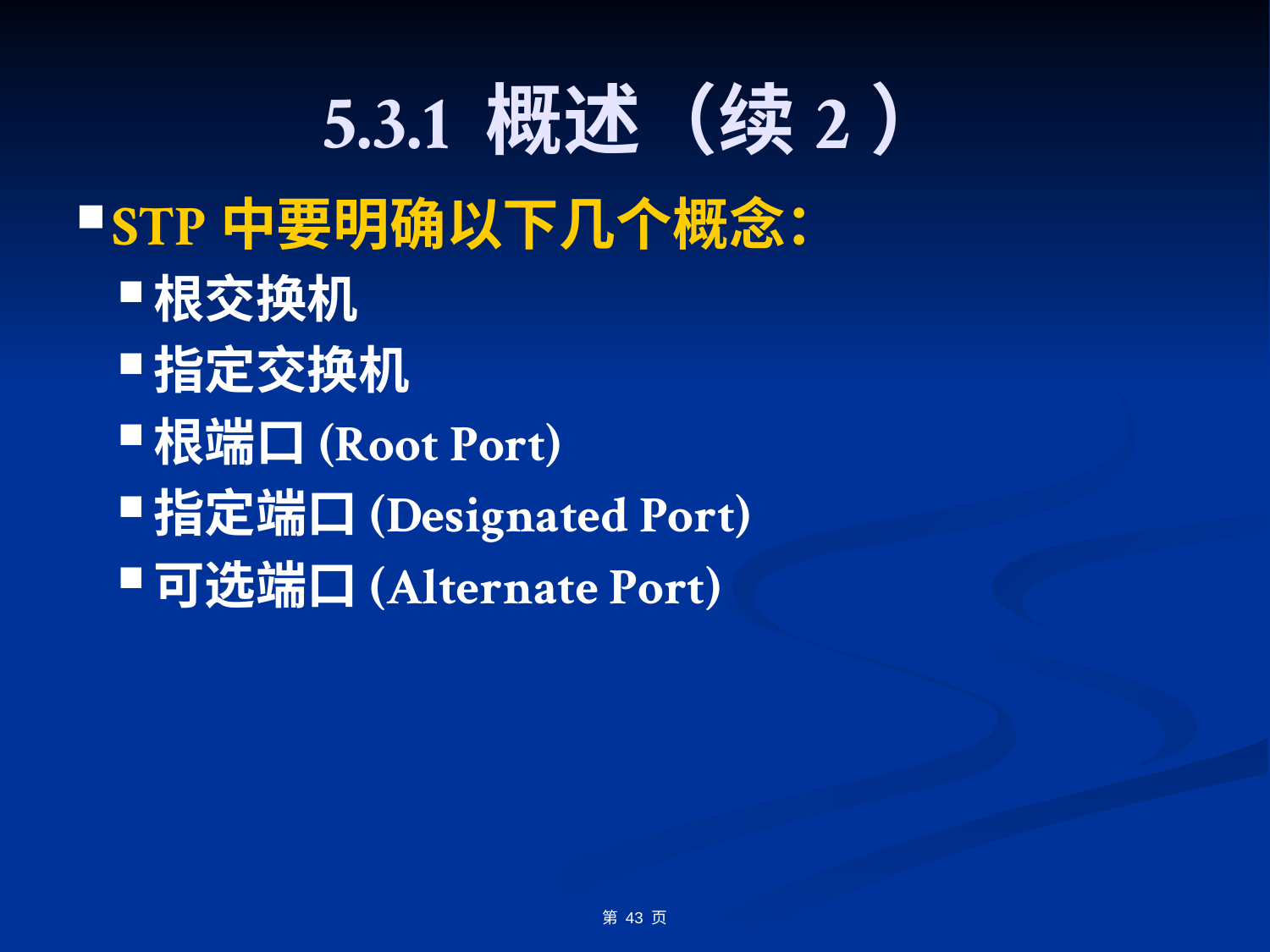

# 5.3.1 概述（续2）
STP中要明确以下几个概念：
根交换机
指定交换机
根端口(Root Port)
指定端口(Designated Port)
可选端口(Alternate Port)
第 43 页